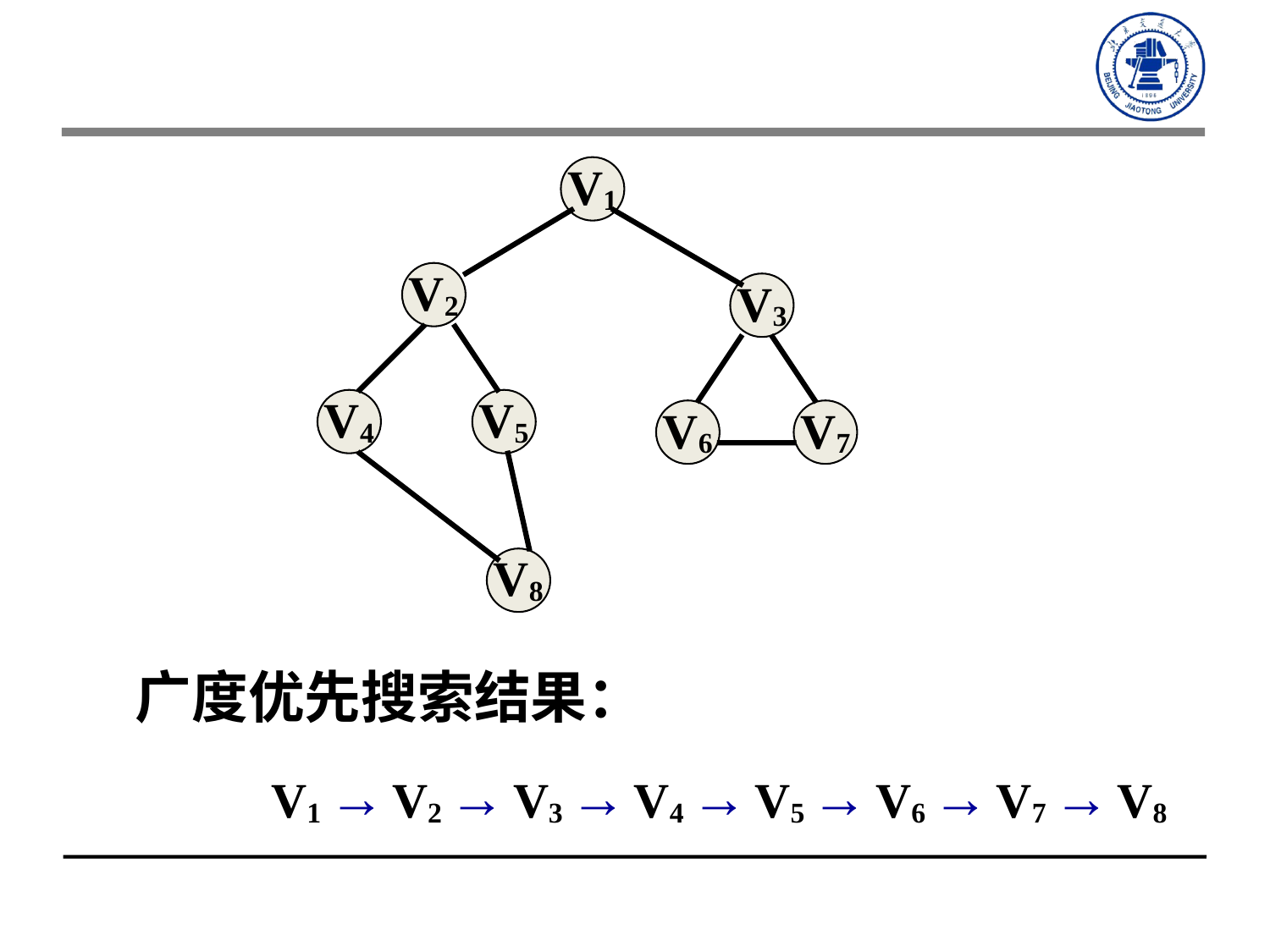

V1

V2
V3

V4
V5
V6
V7

V8
广度优先搜索结果：

    V1 → V2 → V3 → V4 → V5 → V6 → V7 → V8